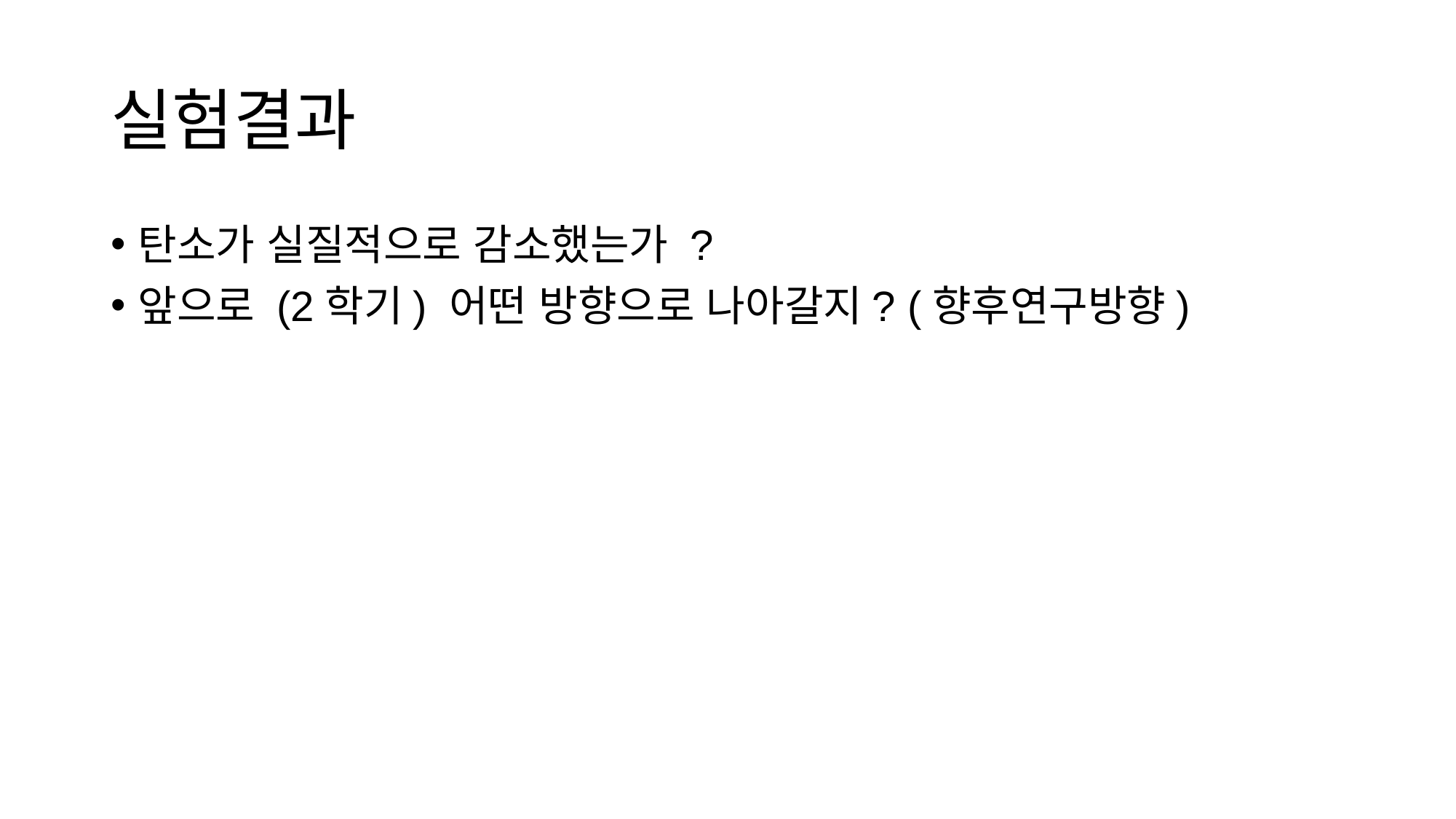

# 실험결과
탄소가 실질적으로 감소했는가 ?
앞으로 (2학기) 어떤 방향으로 나아갈지? (향후연구방향)